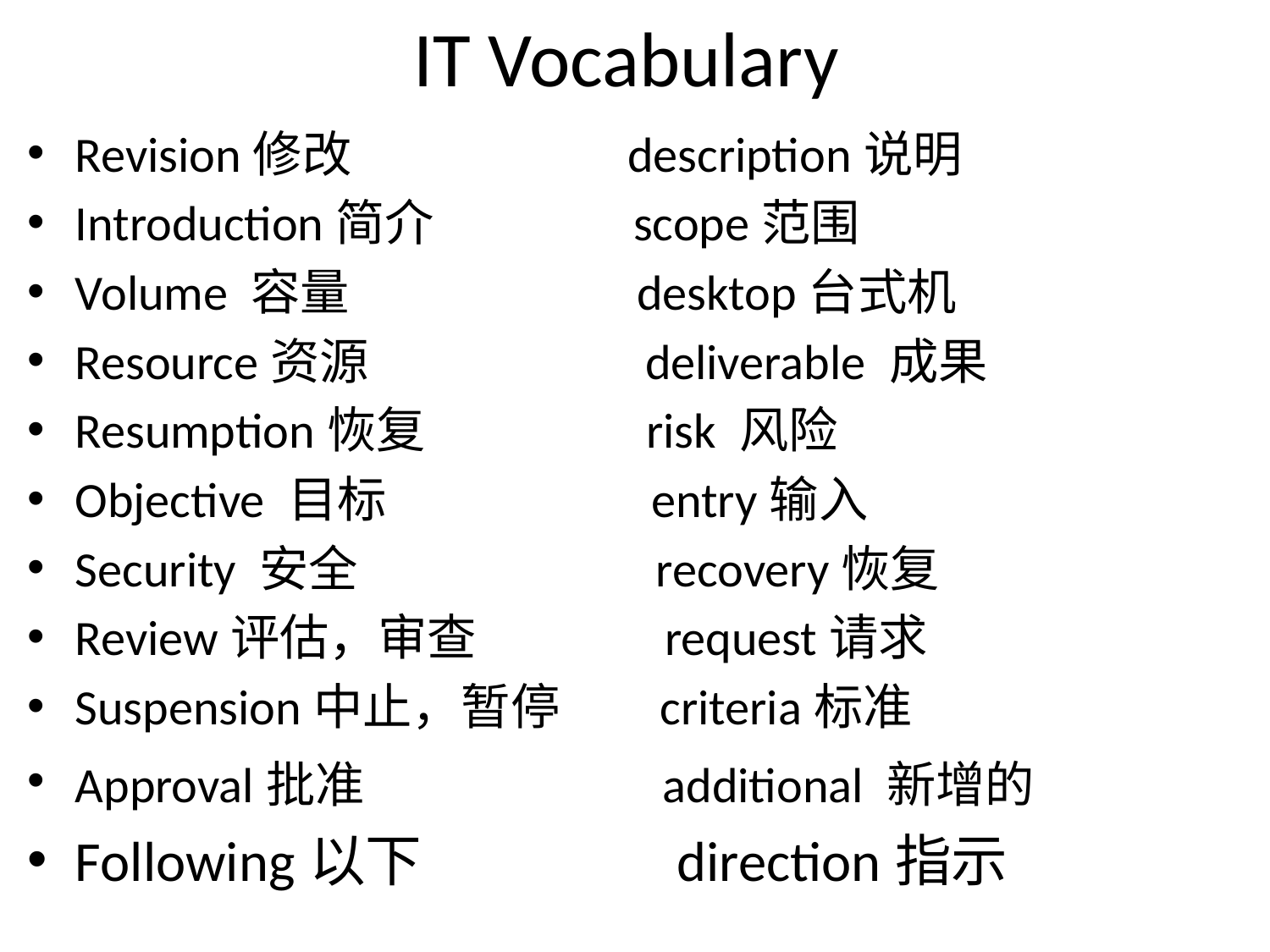

# IT Vocabulary
Revision修改                        description说明
Introduction简介                 scope范围
Volume 容量                         desktop台式机
Resource资源                        deliverable 成果
Resumption恢复                   risk 风险
Objective 目标                       entry输入
Security 安全                          recovery恢复
Review评估，审查                request请求
Suspension中止，暂停        criteria标准
Approval批准                          additional 新增的
Following以下                   direction指示